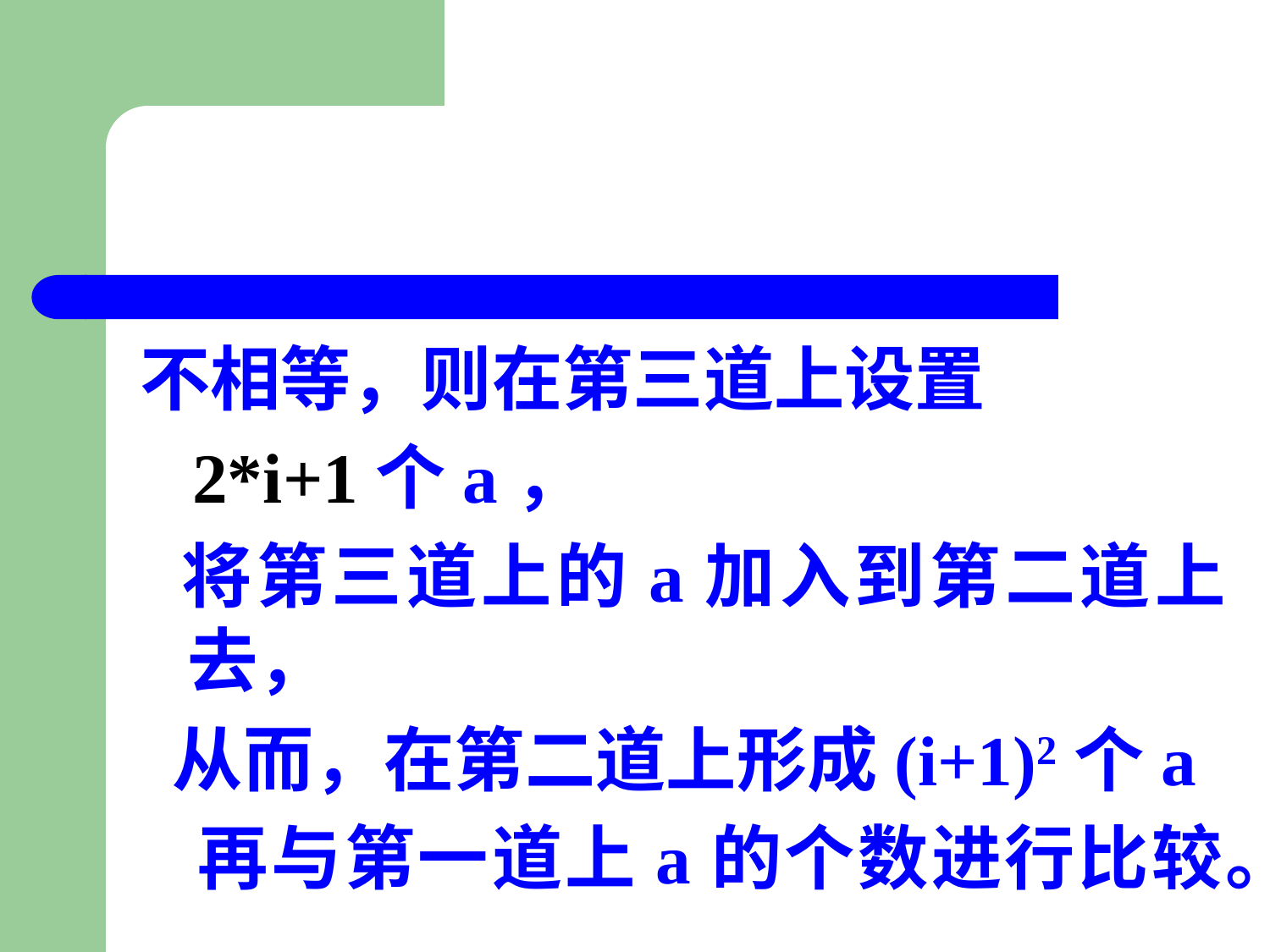

不相等，则在第三道上设置
   2*i+1个a，
 将第三道上的a加入到第二道上去，
 从而，在第二道上形成(i+1)2个a
  再与第一道上a的个数进行比较。